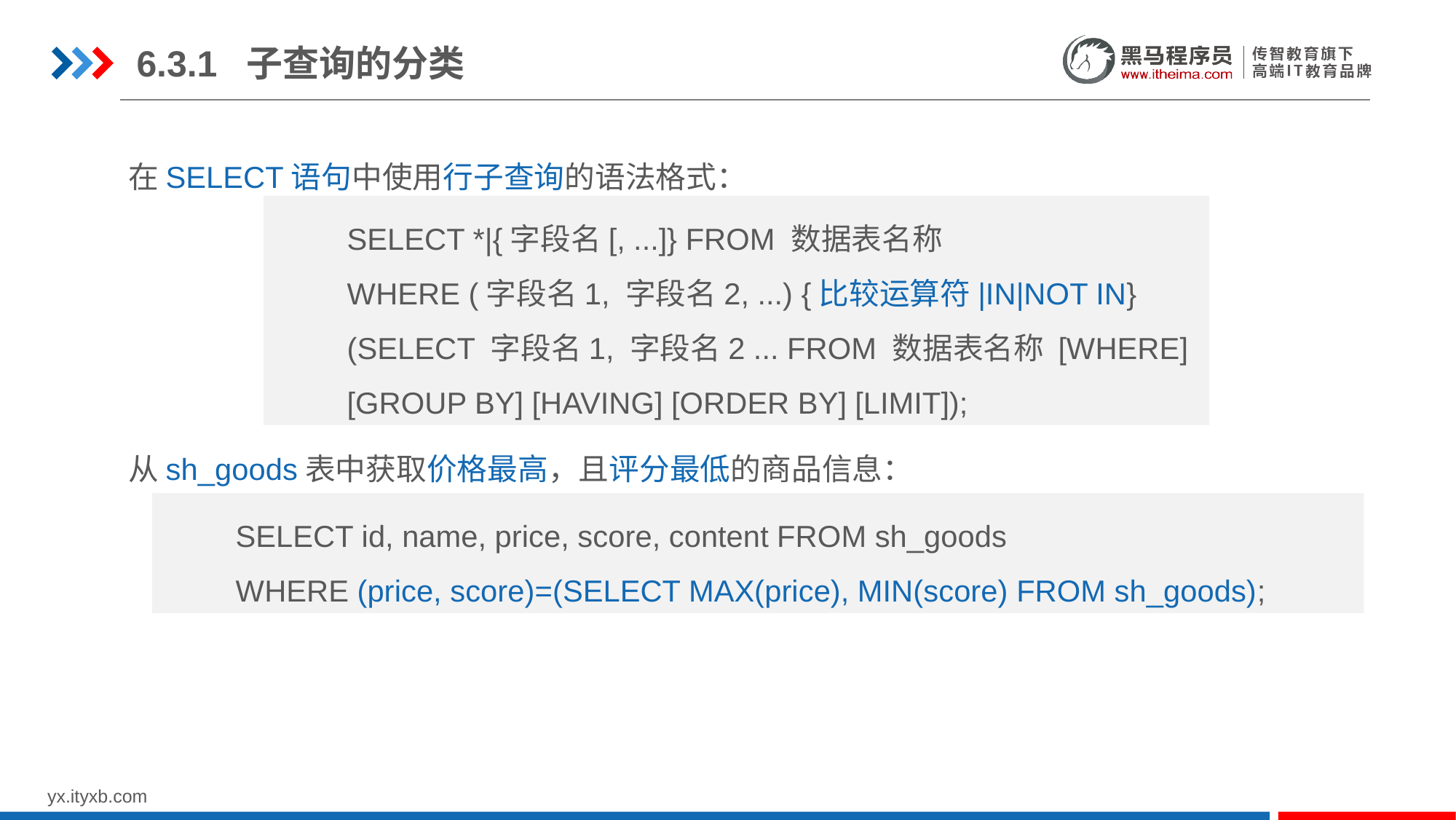

6.3.1  子查询的分类
在SELECT语句中使用行子查询的语法格式：
SELECT *|{字段名[, ...]} FROM 数据表名称
WHERE (字段名1, 字段名2, ...) {比较运算符|IN|NOT IN}
(SELECT 字段名1, 字段名2 ... FROM 数据表名称 [WHERE]
[GROUP BY] [HAVING] [ORDER BY] [LIMIT]);
从sh_goods表中获取价格最高，且评分最低的商品信息：
SELECT id, name, price, score, content FROM sh_goods
WHERE (price, score)=(SELECT MAX(price), MIN(score) FROM sh_goods);